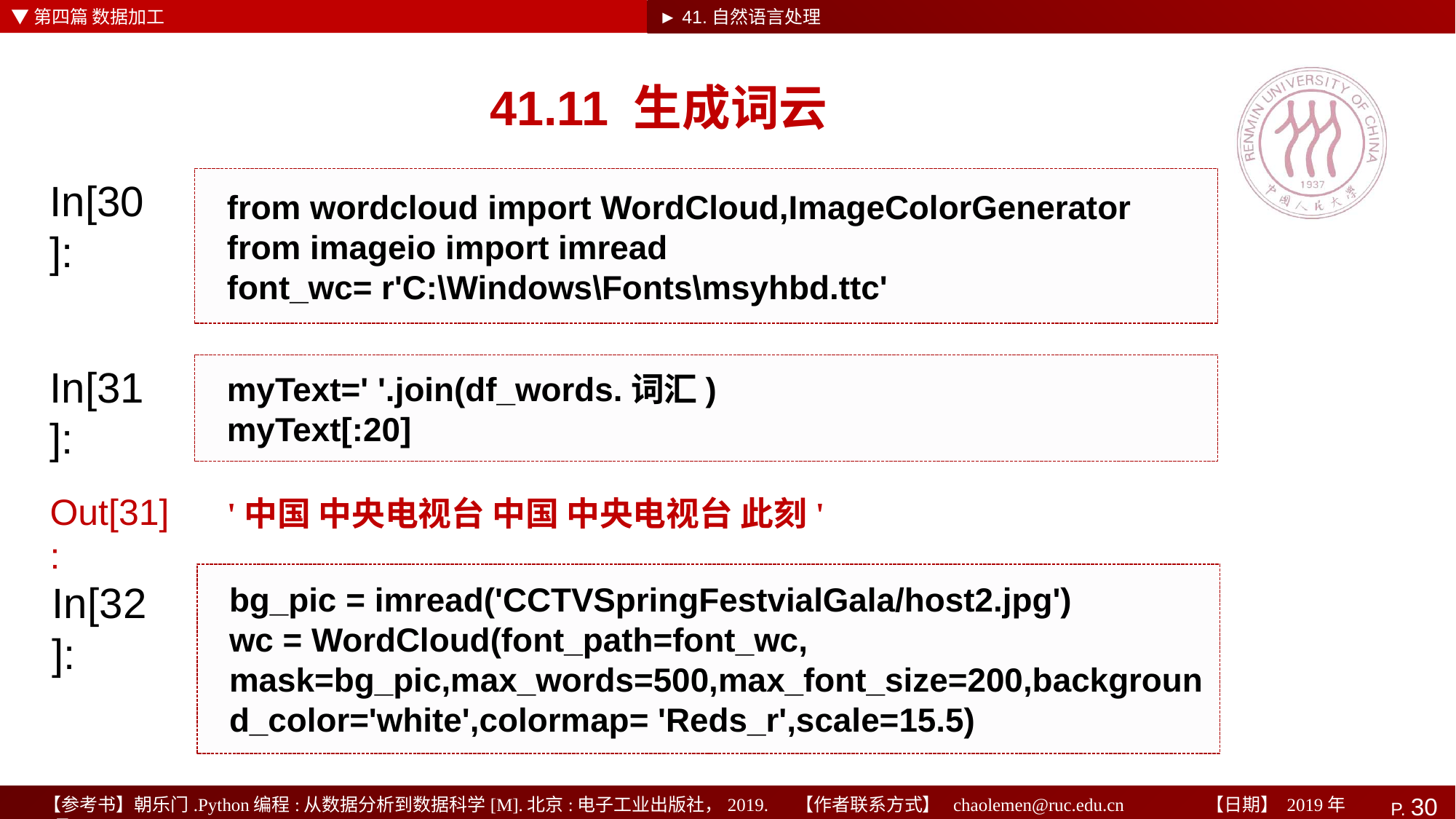

▼第四篇 数据加工
► 41.自然语言处理
# 41.11 生成词云
In[30]:
from wordcloud import WordCloud,ImageColorGenerator
from imageio import imread
font_wc= r'C:\Windows\Fonts\msyhbd.ttc'
In[31]:
myText=' '.join(df_words.词汇)
myText[:20]
'中国 中央电视台 中国 中央电视台 此刻'
Out[31]:
bg_pic = imread('CCTVSpringFestvialGala/host2.jpg')
wc = WordCloud(font_path=font_wc, mask=bg_pic,max_words=500,max_font_size=200,background_color='white',colormap= 'Reds_r',scale=15.5)
In[32]: